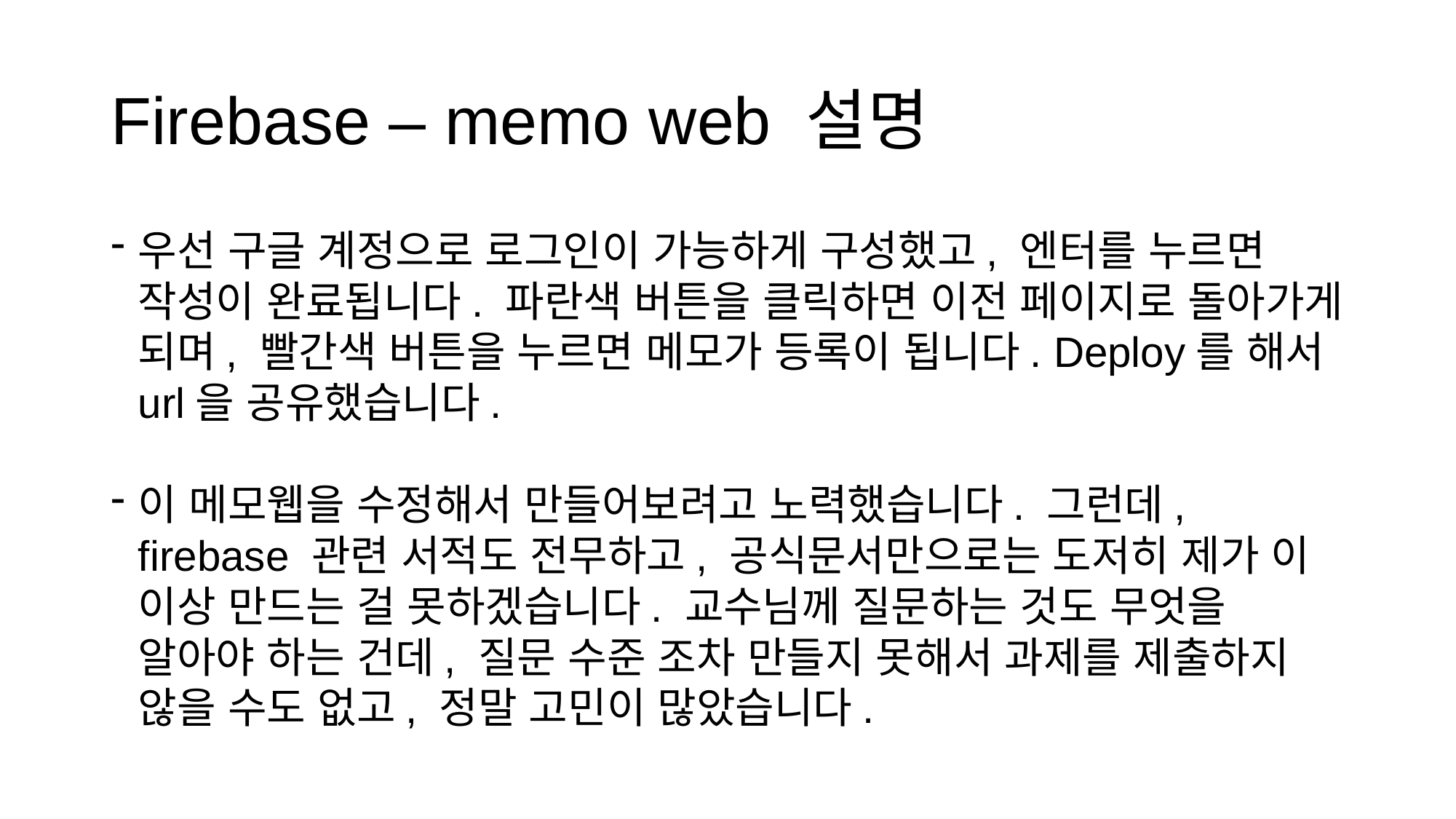

# Firebase – memo web 설명
우선 구글 계정으로 로그인이 가능하게 구성했고, 엔터를 누르면 작성이 완료됩니다. 파란색 버튼을 클릭하면 이전 페이지로 돌아가게 되며, 빨간색 버튼을 누르면 메모가 등록이 됩니다. Deploy를 해서 url을 공유했습니다.

이 메모웹을 수정해서 만들어보려고 노력했습니다. 그런데, firebase 관련 서적도 전무하고, 공식문서만으로는 도저히 제가 이 이상 만드는 걸 못하겠습니다. 교수님께 질문하는 것도 무엇을 알아야 하는 건데, 질문 수준 조차 만들지 못해서 과제를 제출하지 않을 수도 없고, 정말 고민이 많았습니다.